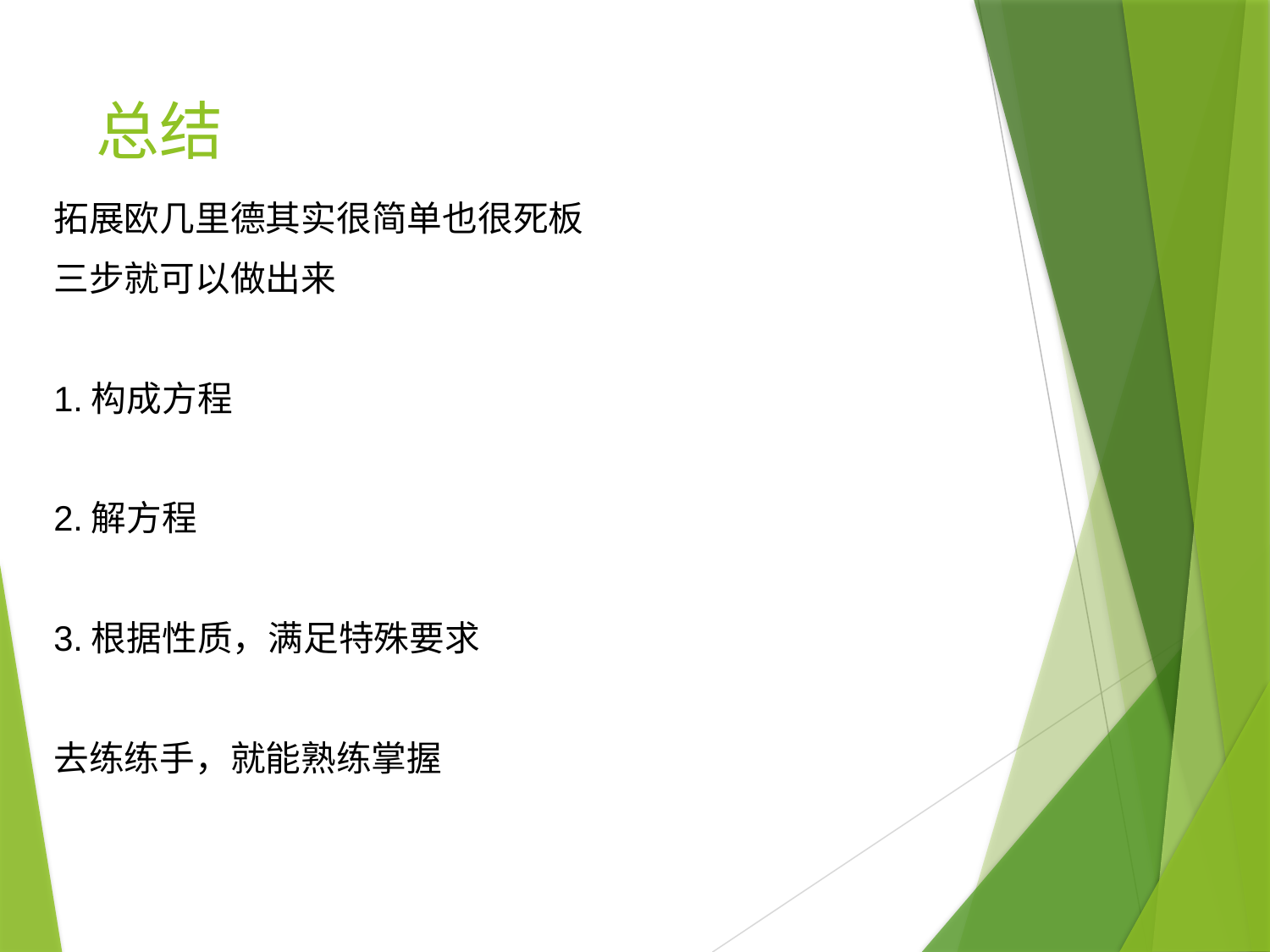

# 总结
拓展欧几里德其实很简单也很死板
三步就可以做出来

1.构成方程

2.解方程

3.根据性质，满足特殊要求

去练练手，就能熟练掌握